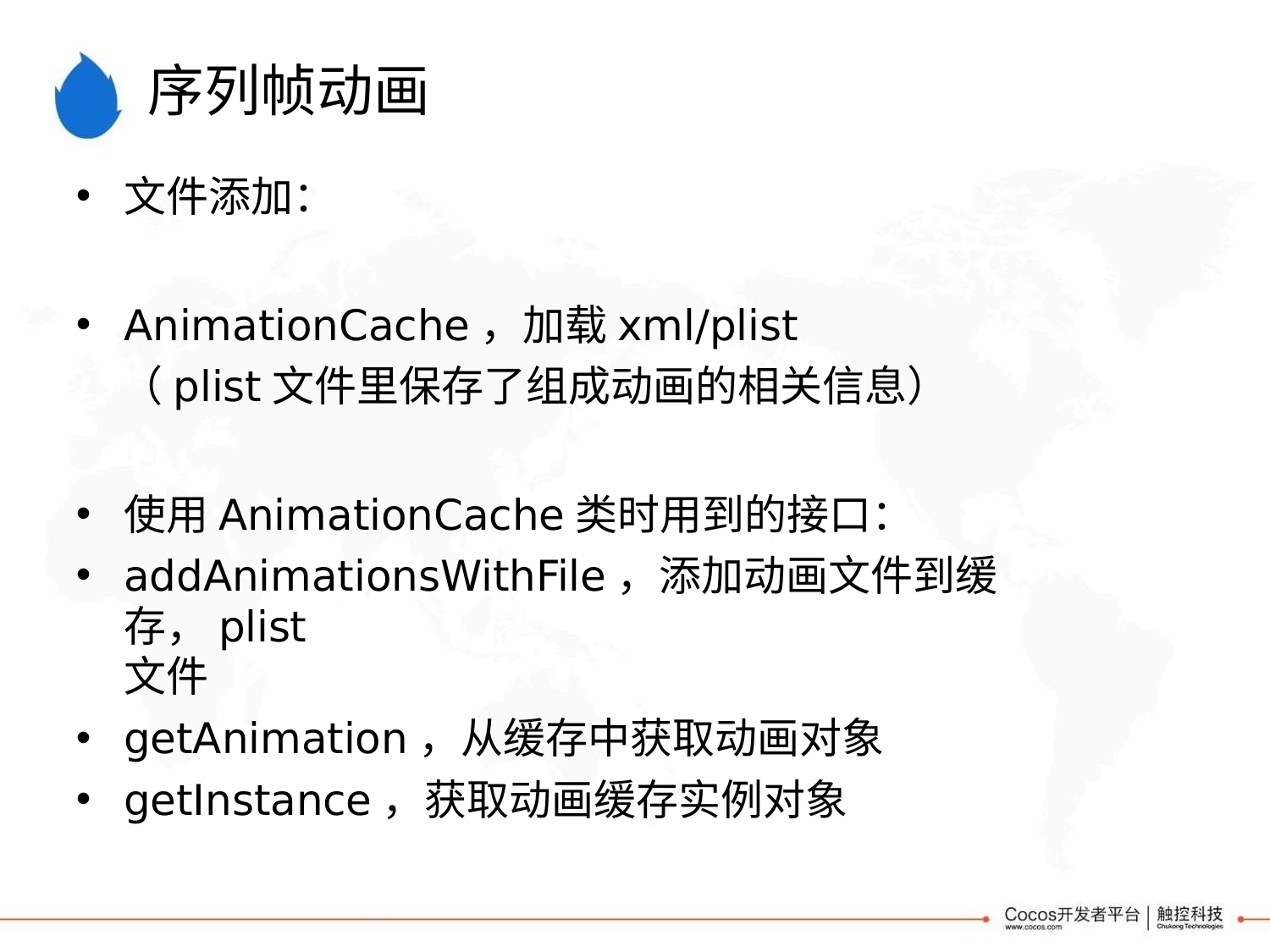

# 序列帧动画
文件添加：

AnimationCache，加载xml/plist
（plist文件里保存了组成动画的相关信息）

使用AnimationCache类时用到的接口：
addAnimationsWithFile，添加动画文件到缓存，plist
文件
getAnimation，从缓存中获取动画对象
getInstance，获取动画缓存实例对象